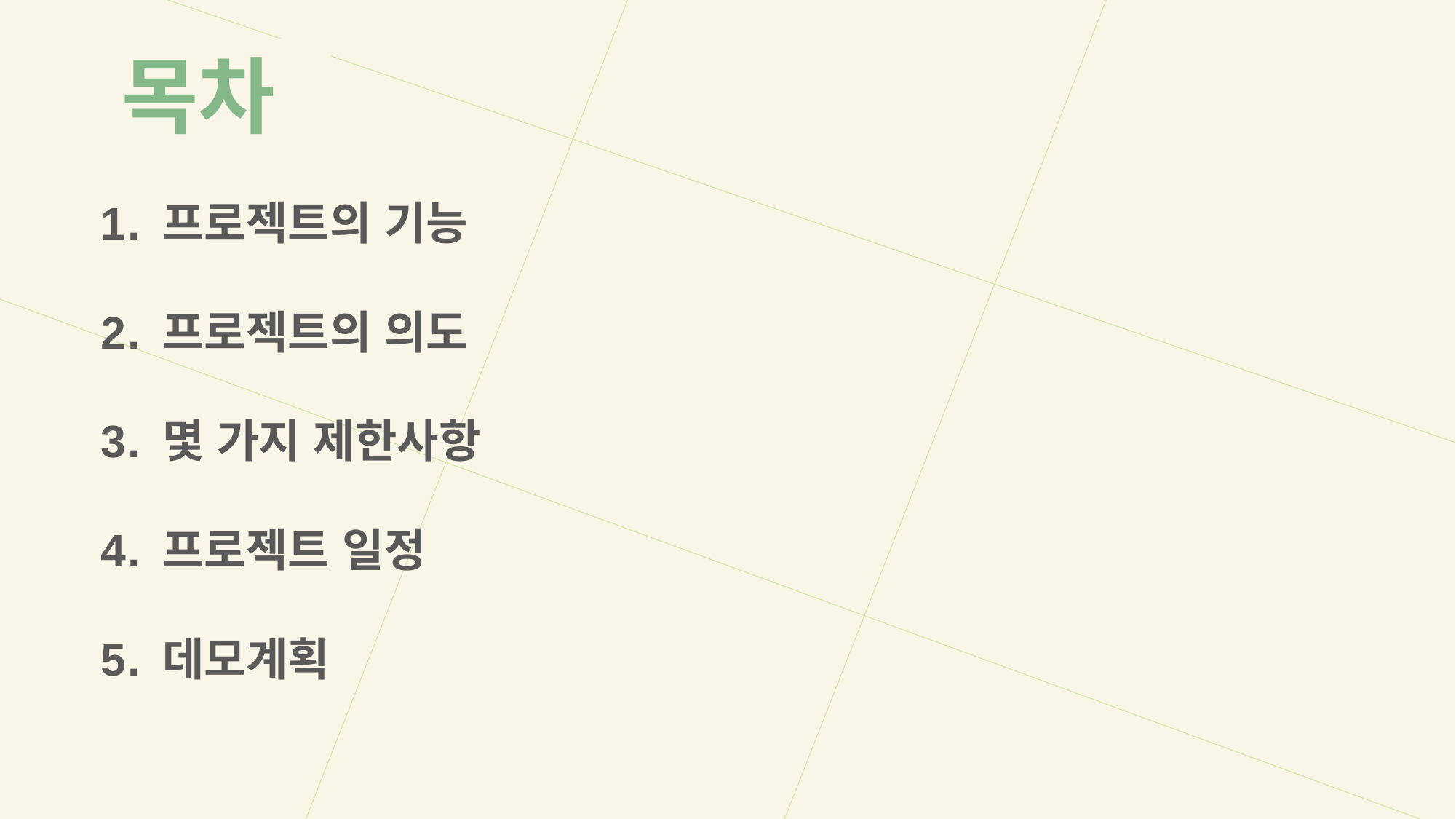

목차
프로젝트의 기능

프로젝트의 의도

몇 가지 제한사항

프로젝트 일정

데모계획